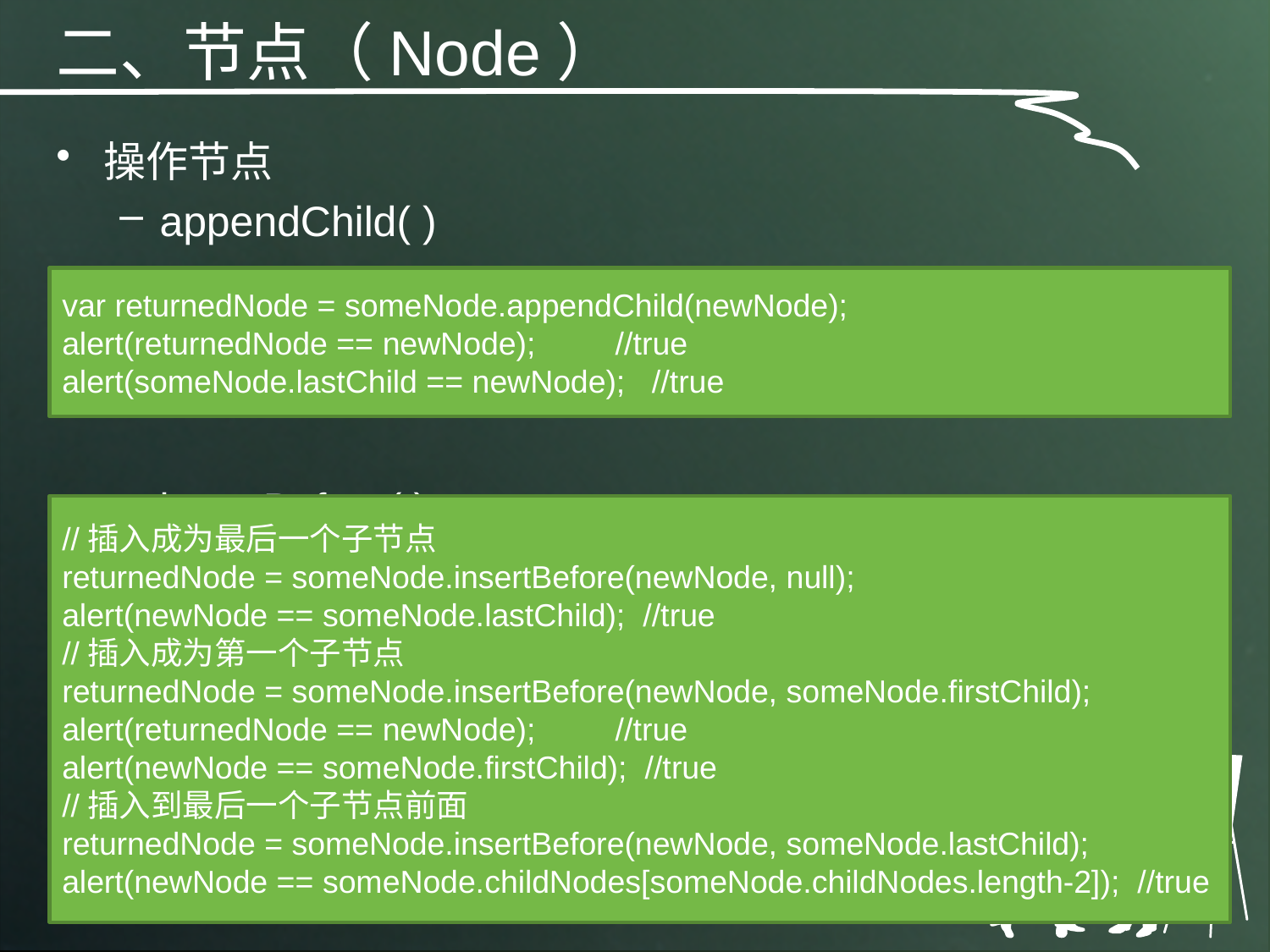

二、节点（Node）

操作节点
appendChild( )

insertBefore( )
var returnedNode = someNode.appendChild(newNode);
alert(returnedNode == newNode);         //true
alert(someNode.lastChild == newNode);   //true
//插入成为最后一个子节点
returnedNode = someNode.insertBefore(newNode, null);
alert(newNode == someNode.lastChild);  //true
//插入成为第一个子节点
returnedNode = someNode.insertBefore(newNode, someNode.firstChild);
alert(returnedNode == newNode);         //true
alert(newNode == someNode.firstChild);  //true
//插入到最后一个子节点前面
returnedNode = someNode.insertBefore(newNode, someNode.lastChild);
alert(newNode == someNode.childNodes[someNode.childNodes.length-2]);  //true